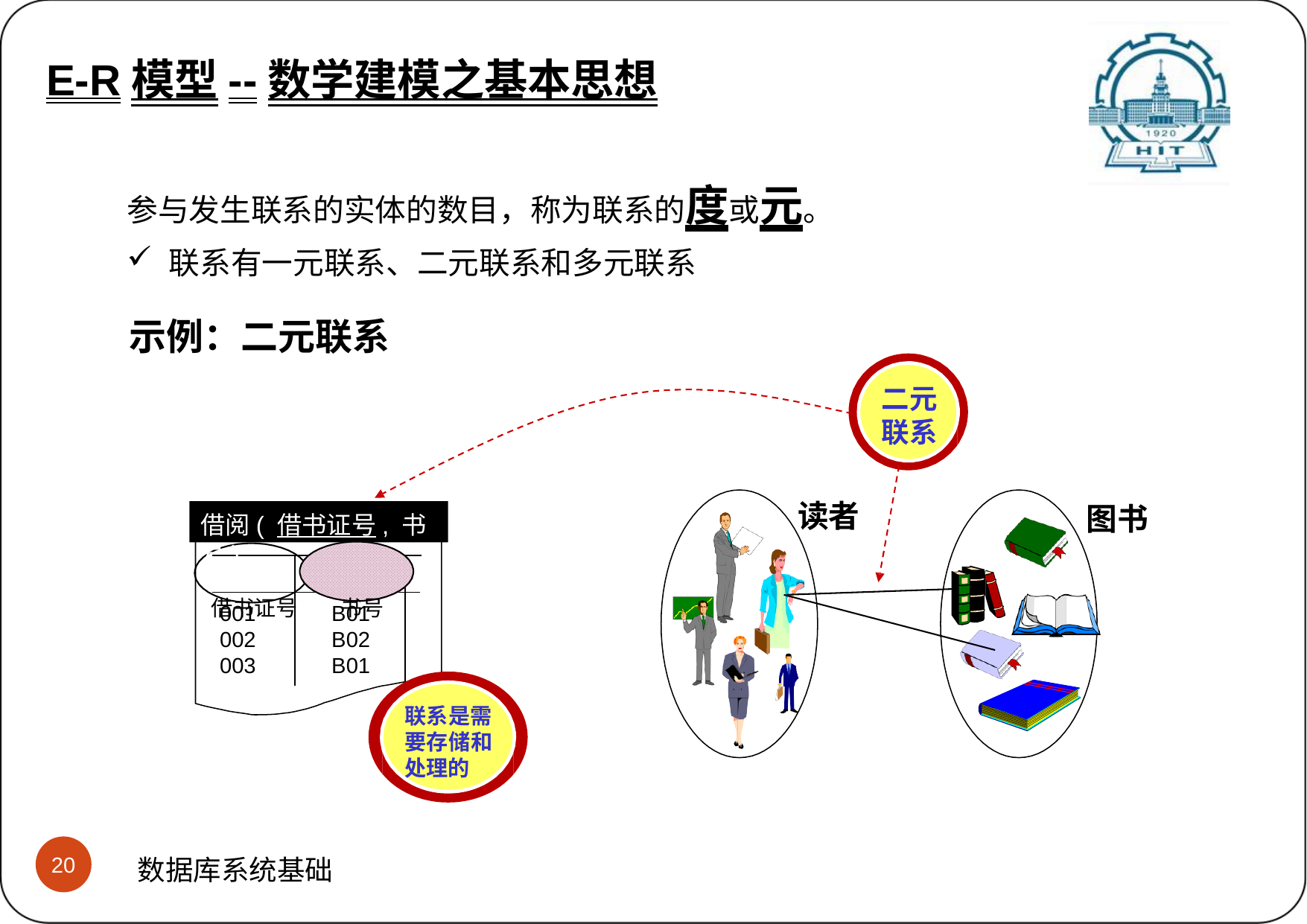

E-R模型--数学建模之基本思想
E-R模型--数据建模之基本思想 (7)有什么样的联系需要区分呢?
参与发生联系的实体的数目，称为联系的度或元。
联系有一元联系、二元联系和多元联系

示例：二元联系
二元 联系

读者
图书

借阅( 借书证号, 书号)

借书证号	书号

001
002
003
B01 B02 B01

联系是需 要存储和 处理的